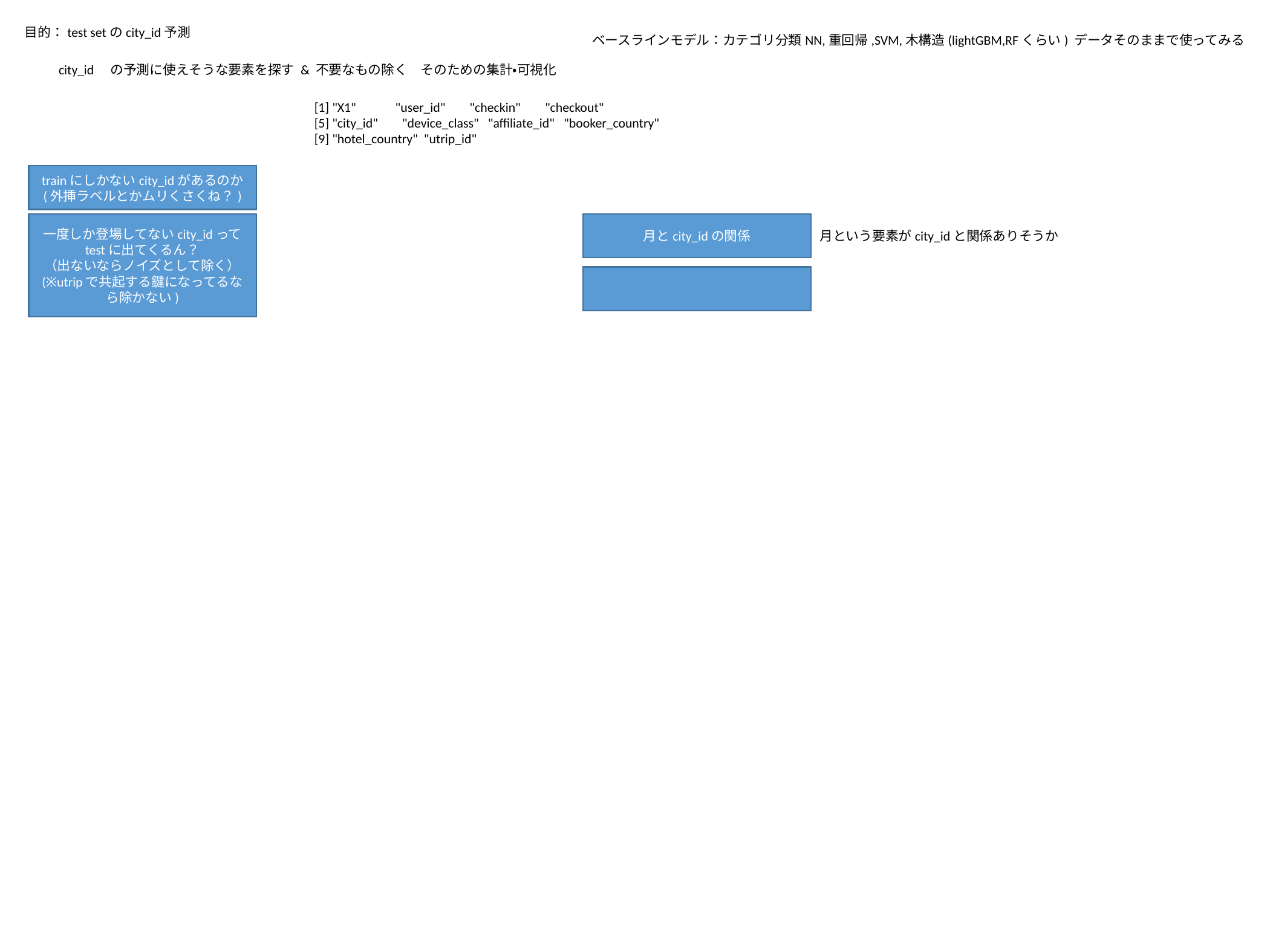

目的：test setのcity_id予測
ベースラインモデル：カテゴリ分類NN,重回帰,SVM,木構造(lightGBM,RFくらい) データそのままで使ってみる
city_id　の予測に使えそうな要素を探す & 不要なもの除く　そのための集計・可視化
 [1] "X1"             "user_id"        "checkin"        "checkout"
 [5] "city_id"        "device_class"   "affiliate_id"   "booker_country"
 [9] "hotel_country"  "utrip_id"
trainにしかないcity_idがあるのか
(外挿ラベルとかムリくさくね？)
一度しか登場してないcity_idって
testに出てくるん？
（出ないならノイズとして除く）
(※utripで共起する鍵になってるなら除かない)
月とcity_idの関係
月という要素がcity_idと関係ありそうか